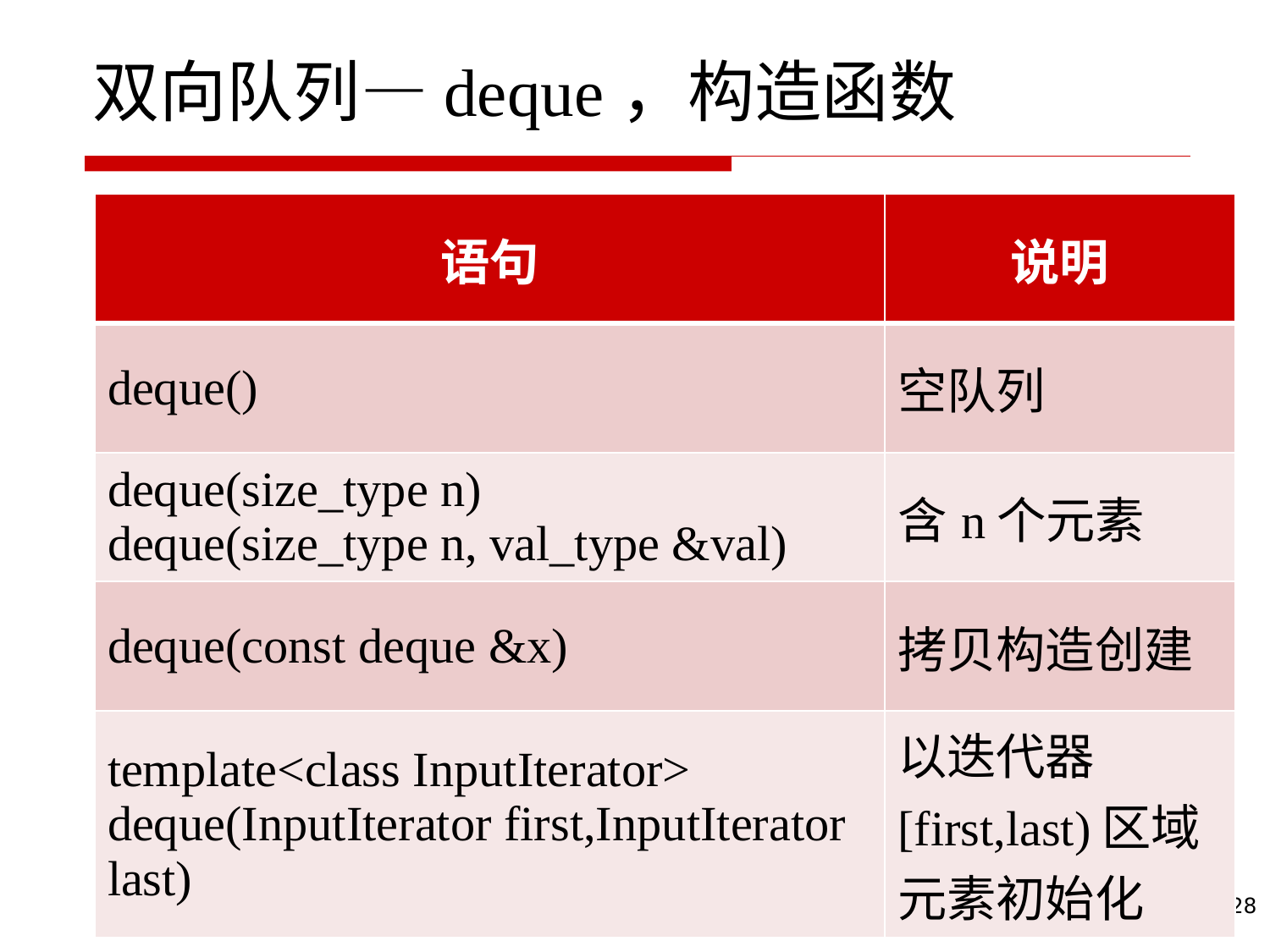

# 双向队列—deque，构造函数

| 语句 | 说明 |
| --- | --- |
| deque() | 空队列 |
| deque(size\_type n) deque(size\_type n, val\_type &val) | 含n个元素 |
| deque(const deque &x) | 拷贝构造创建 |
| template<class InputIterator> deque(InputIterator first,InputIterator last) | 以迭代器[first,last)区域元素初始化 |
28